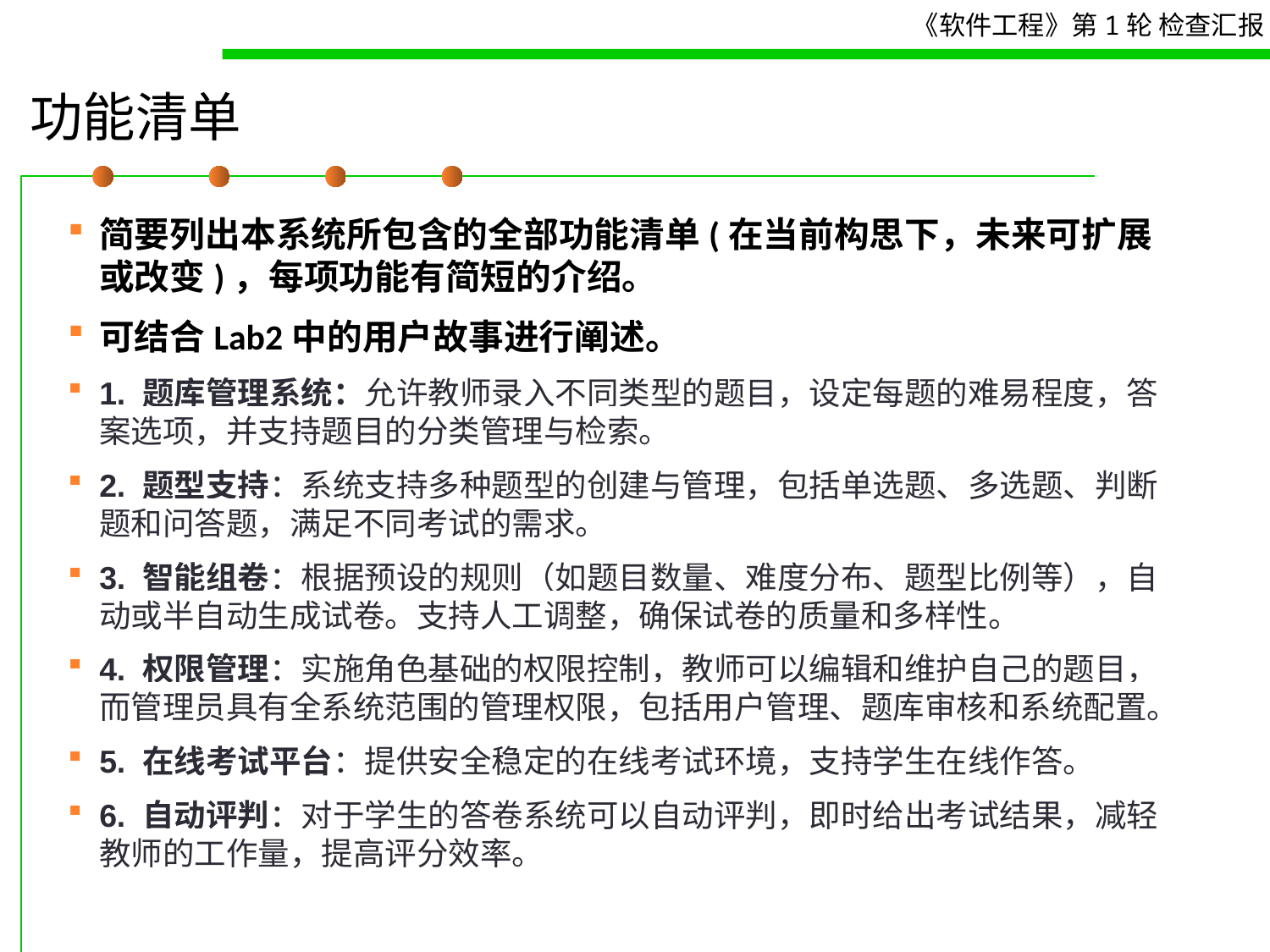

# 功能清单
简要列出本系统所包含的全部功能清单(在当前构思下，未来可扩展或改变)，每项功能有简短的介绍。
可结合Lab2中的用户故事进行阐述。
1. 题库管理系统：允许教师录入不同类型的题目，设定每题的难易程度，答案选项，并支持题目的分类管理与检索。
2. 题型支持：系统支持多种题型的创建与管理，包括单选题、多选题、判断题和问答题，满足不同考试的需求。
3. 智能组卷：根据预设的规则（如题目数量、难度分布、题型比例等），自动或半自动生成试卷。支持人工调整，确保试卷的质量和多样性。
4. 权限管理：实施角色基础的权限控制，教师可以编辑和维护自己的题目，而管理员具有全系统范围的管理权限，包括用户管理、题库审核和系统配置。
5. 在线考试平台：提供安全稳定的在线考试环境，支持学生在线作答。
6. 自动评判：对于学生的答卷系统可以自动评判，即时给出考试结果，减轻教师的工作量，提高评分效率。